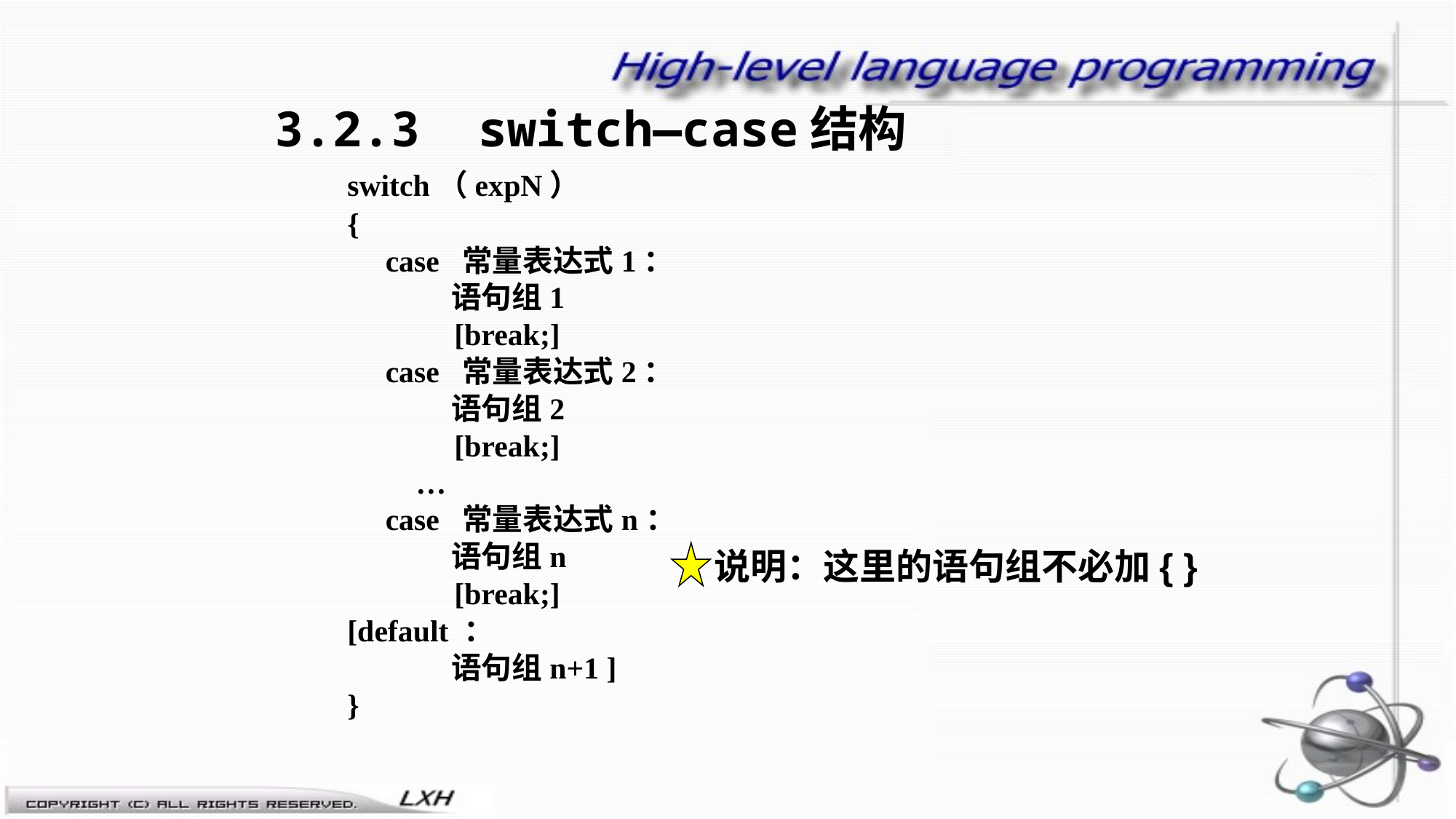

# 3.2.3  switch—case结构
switch（expN）
{
     case  常量表达式1：
              语句组1
              [break;]
     case  常量表达式2：
              语句组2
              [break;]
         …
     case  常量表达式n：
              语句组n
              [break;]
[default ：
              语句组n+1 ]
}
说明：这里的语句组不必加{ }